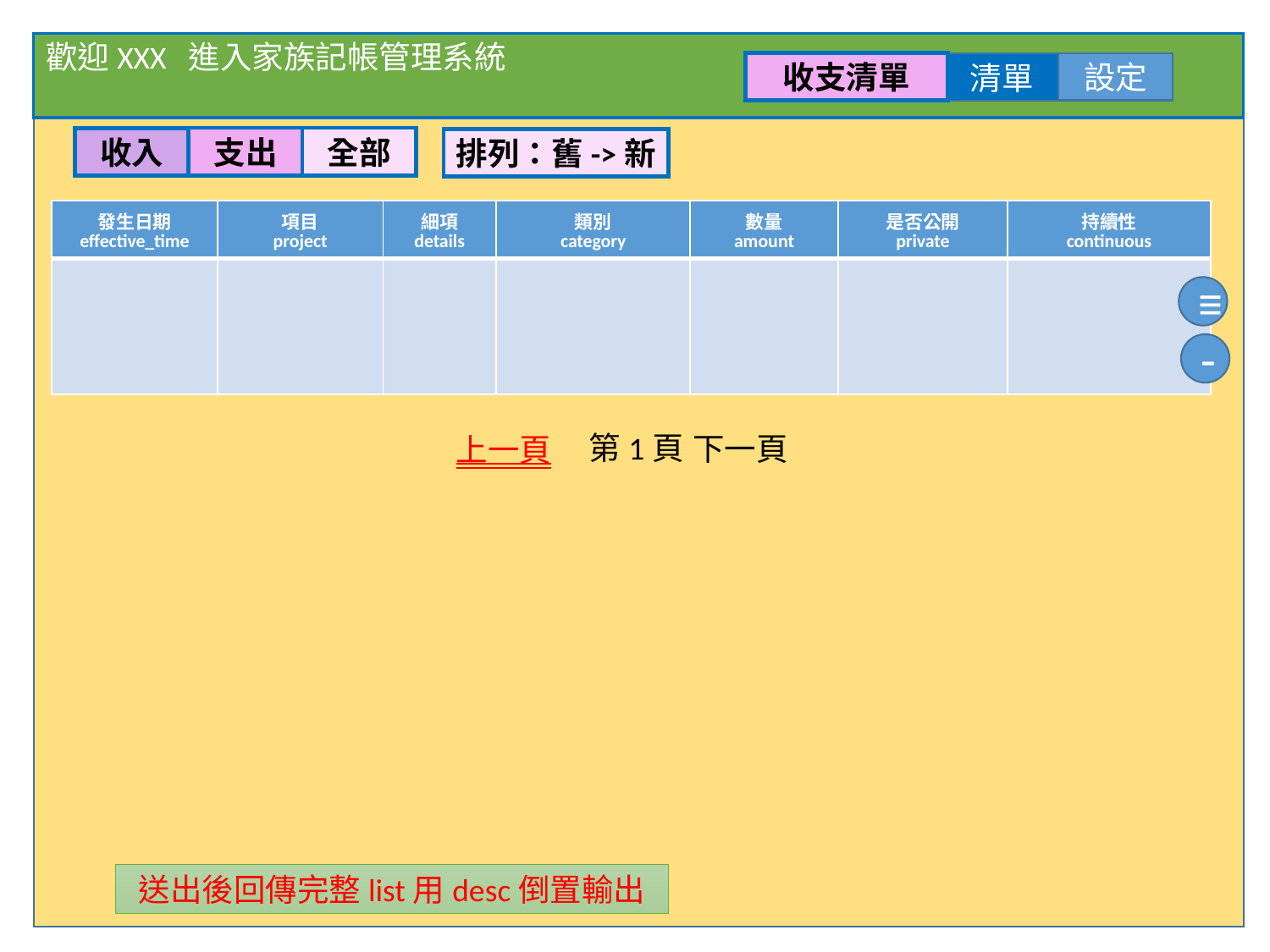

歡迎XXX  進入家族記帳管理系統
收支清單
設定
清單

支出
全部
收入
排列：舊->新
| 發生日期 effective\_time | 項目 project | 細項 details | 類別 category | 數量 amount | 是否公開 private | 持續性 continuous |
| --- | --- | --- | --- | --- | --- | --- |
|  |  |  |  |  |  |  |
≡
-
第1頁
下一頁
上一頁
送出後回傳完整list用desc倒置輸出